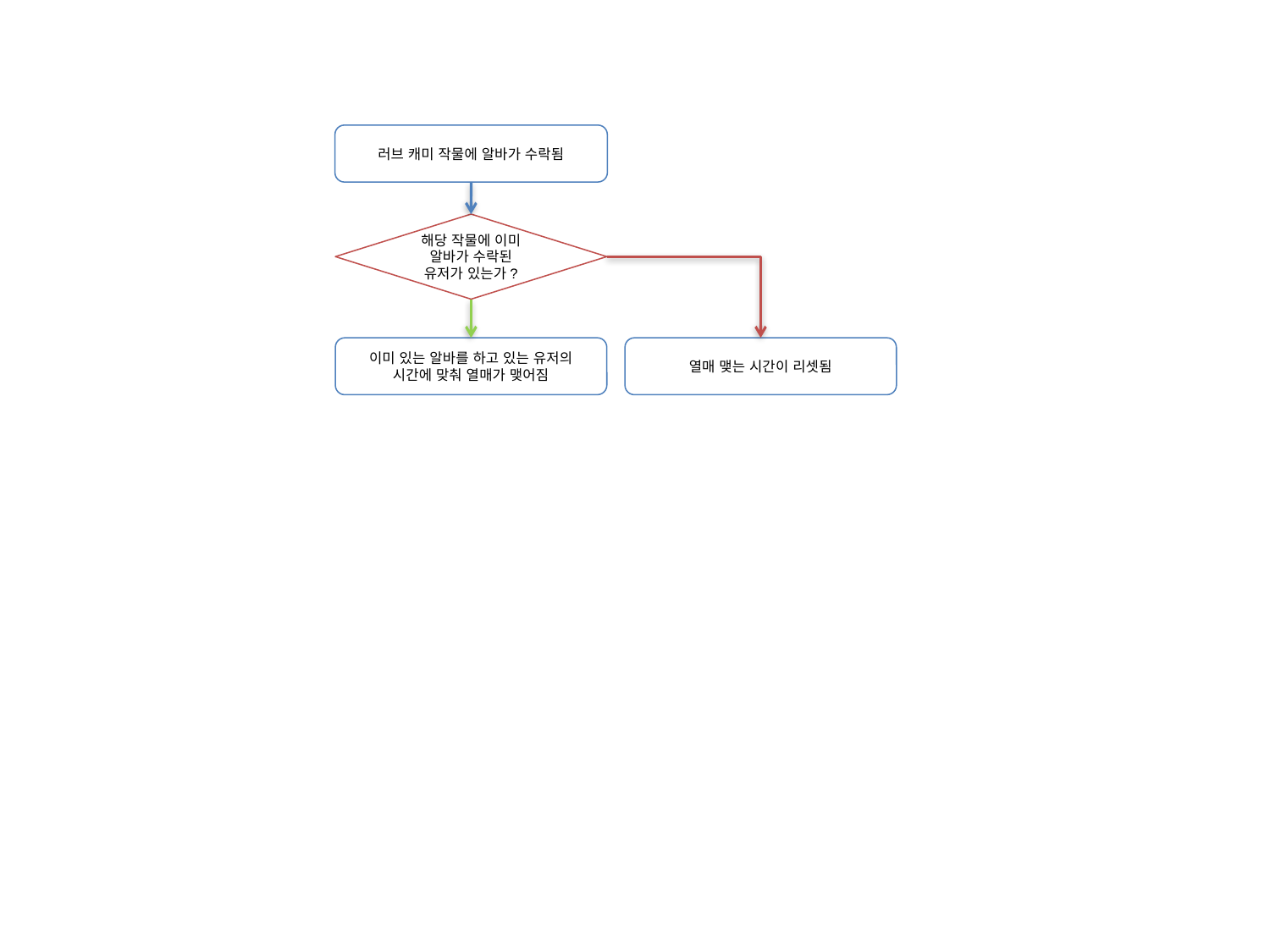

러브 캐미 작물에 알바가 수락됨
해당 작물에 이미 알바가 수락된 유저가 있는가?
이미 있는 알바를 하고 있는 유저의 시간에 맞춰 열매가 맺어짐
열매 맺는 시간이 리셋됨